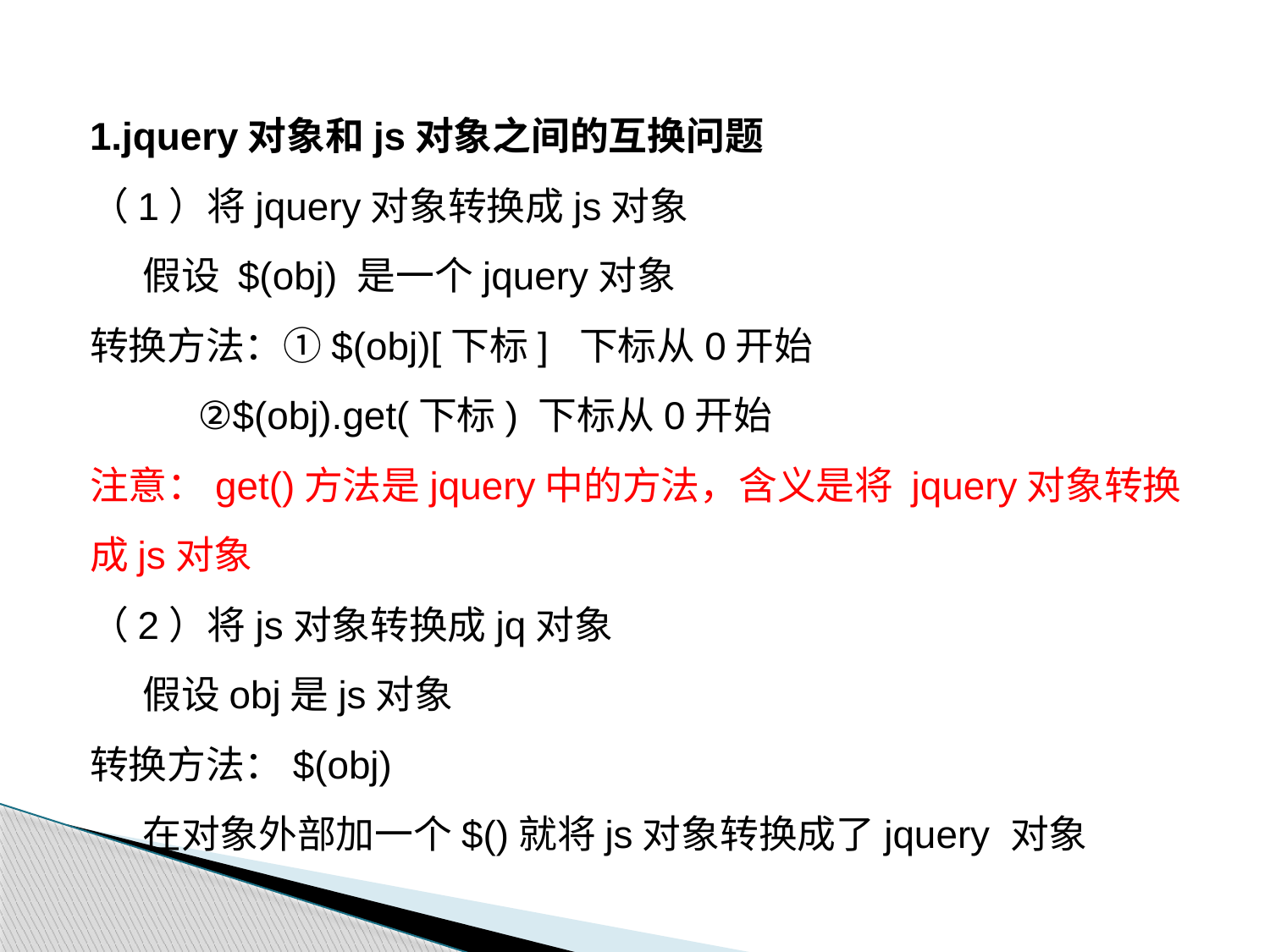

1.jquery对象和js对象之间的互换问题
（1）将jquery对象转换成js对象
     假设 $(obj) 是一个jquery对象
转换方法：①$(obj)[下标]  下标从0开始
          ②$(obj).get(下标) 下标从0开始
注意：get()方法是jquery中的方法，含义是将 jquery对象转换成js对象
（2）将js对象转换成jq对象
     假设obj是js对象
转换方法：$(obj)
     在对象外部加一个$()就将js对象转换成了jquery 对象